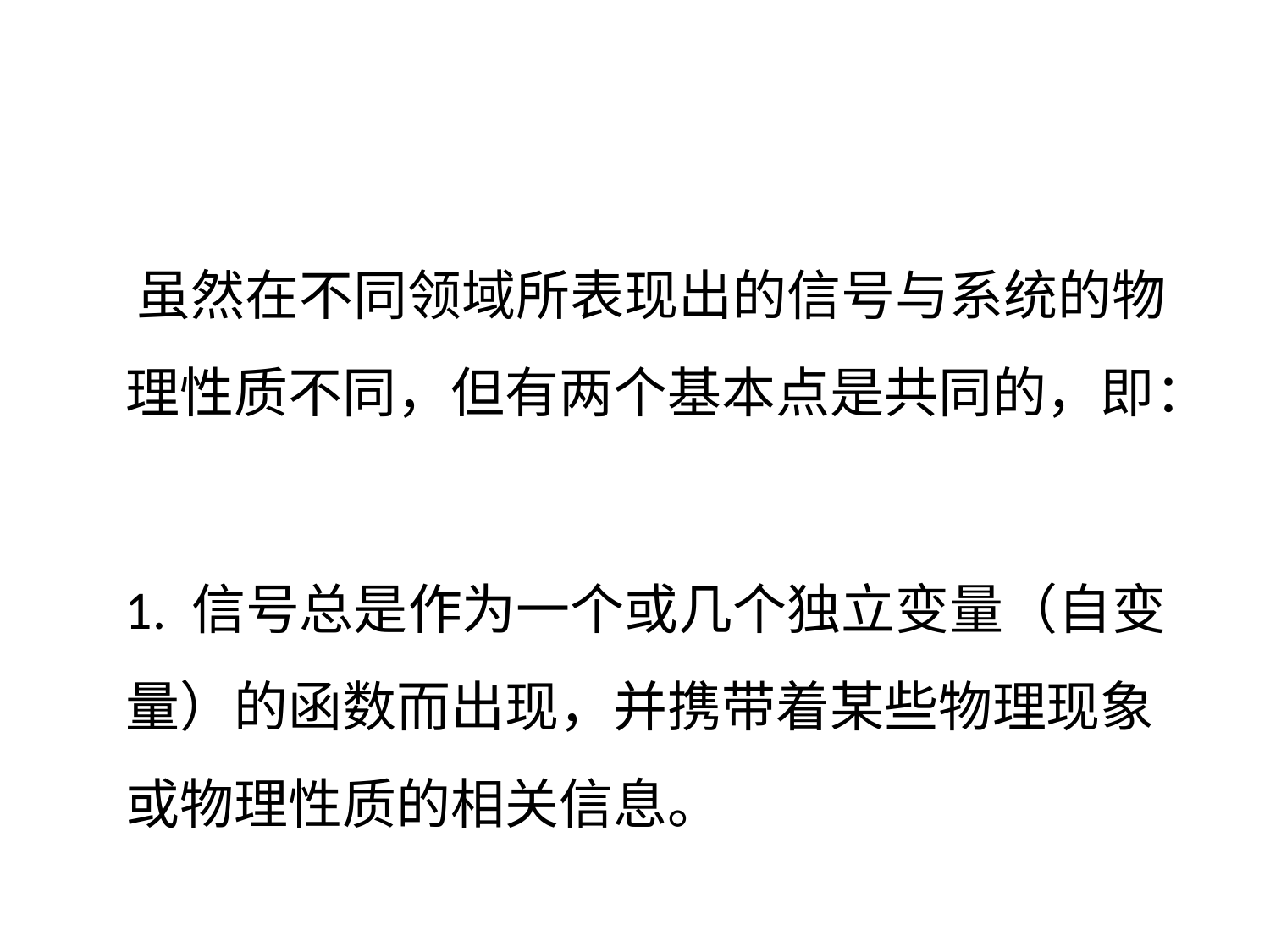

#
    虽然在不同领域所表现出的信号与系统的物理性质不同，但有两个基本点是共同的，即：

    1. 信号总是作为一个或几个独立变量（自变量）的函数而出现，并携带着某些物理现象或物理性质的相关信息。